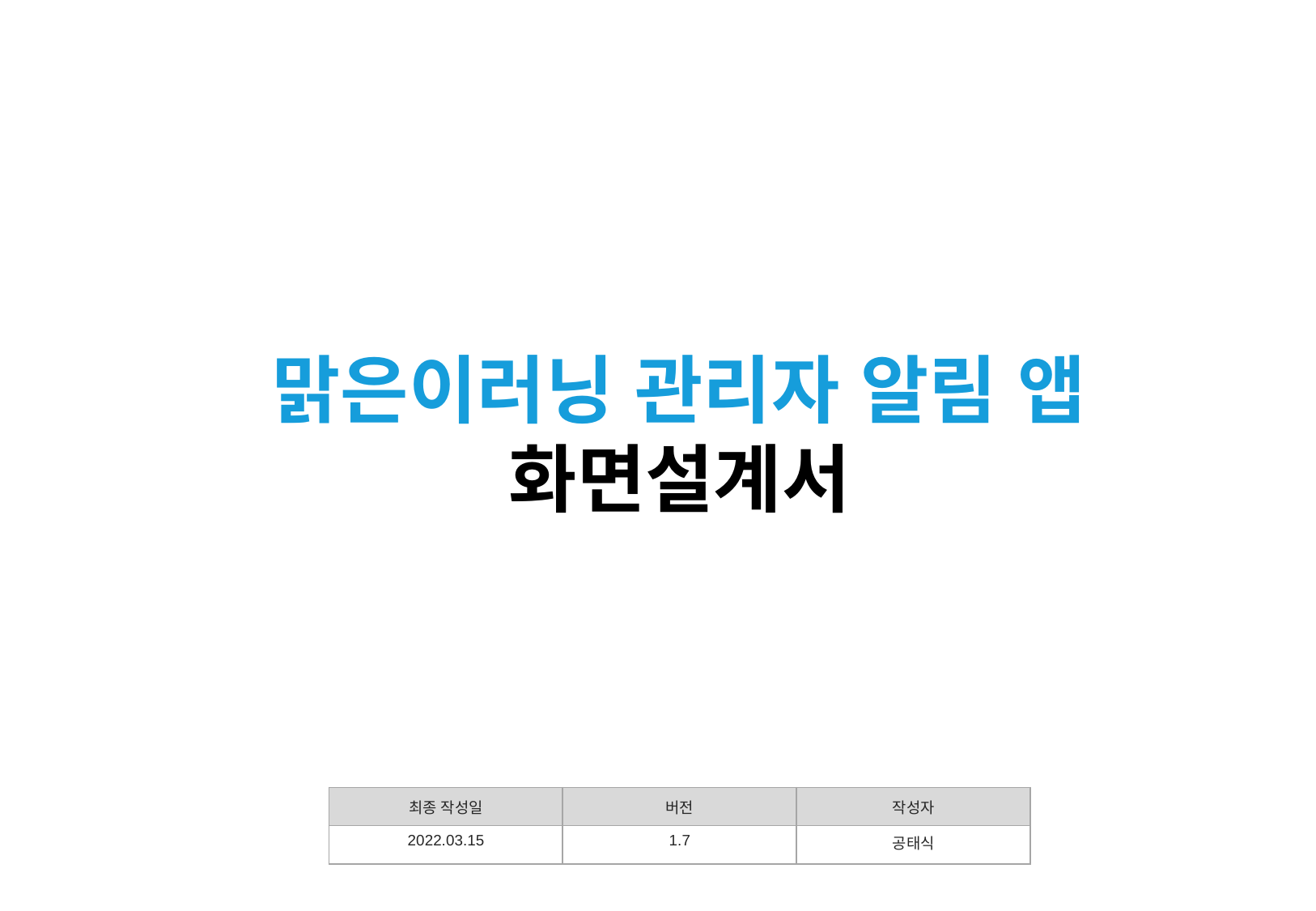

맑은이러닝 관리자 알림 앱
화면설계서
| 최종 작성일 | 버전 | 작성자 |
| --- | --- | --- |
| 2022.03.15 | 1.7 | 공태식 |